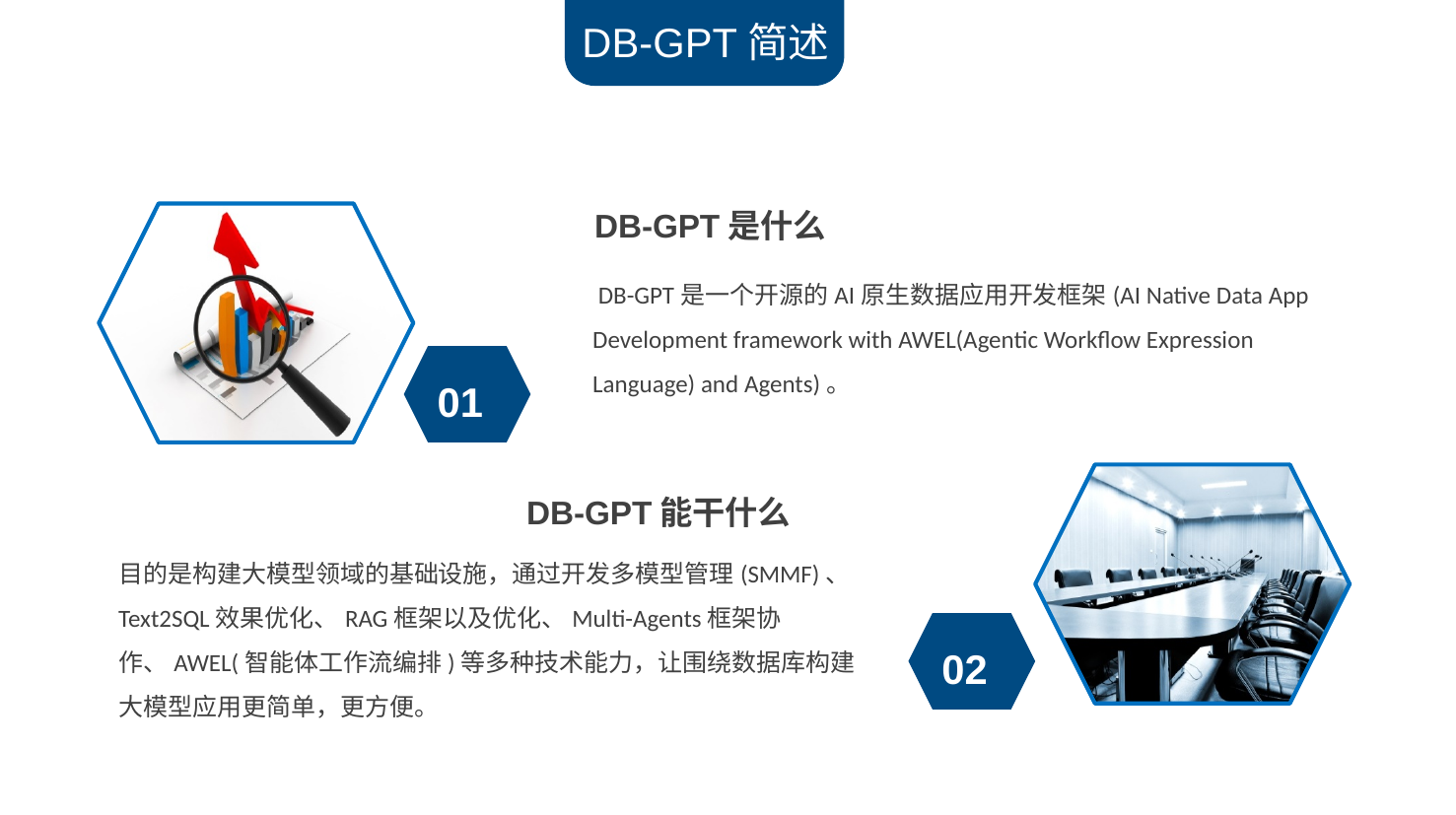

DB-GPT简述
DB-GPT是什么

 DB-GPT是一个开源的AI原生数据应用开发框架(AI Native Data App Development framework with AWEL(Agentic Workflow Expression Language) and Agents)。

01

DB-GPT能干什么
目的是构建大模型领域的基础设施，通过开发多模型管理(SMMF)、Text2SQL效果优化、RAG框架以及优化、Multi-Agents框架协作、AWEL(智能体工作流编排)等多种技术能力，让围绕数据库构建大模型应用更简单，更方便。

02